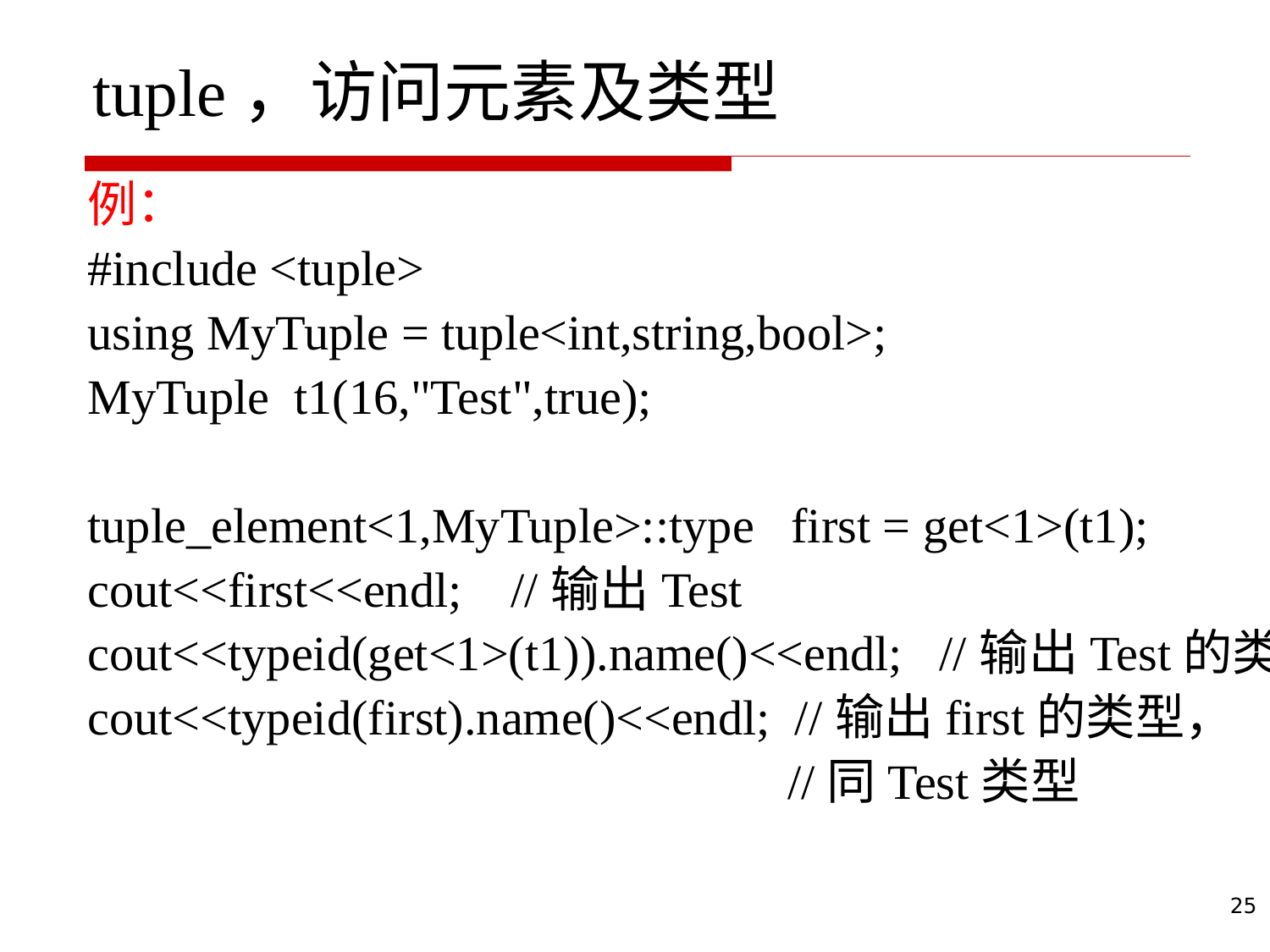

# tuple，访问元素及类型
例：
#include <tuple>
using MyTuple = tuple<int,string,bool>;
MyTuple  t1(16,"Test",true);

tuple_element<1,MyTuple>::type   first = get<1>(t1);
cout<<first<<endl;    //输出Test
cout<<typeid(get<1>(t1)).name()<<endl;   //输出Test的类型
cout<<typeid(first).name()<<endl;  //输出first的类型，
                                                         //同Test类型

25